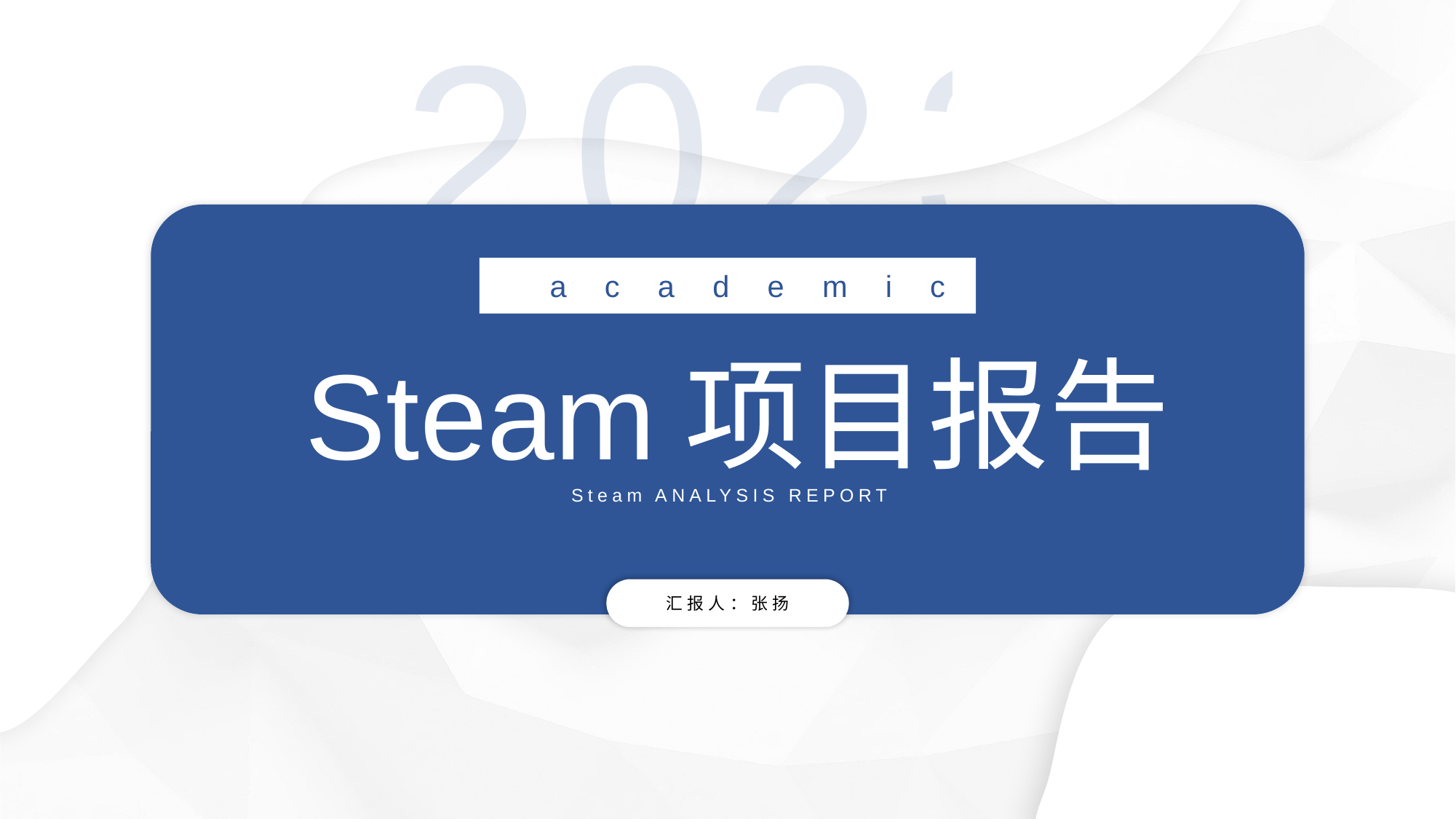

2023

academic
Steam项目报告
Steam ANALYSIS REPORT

汇报人：张扬